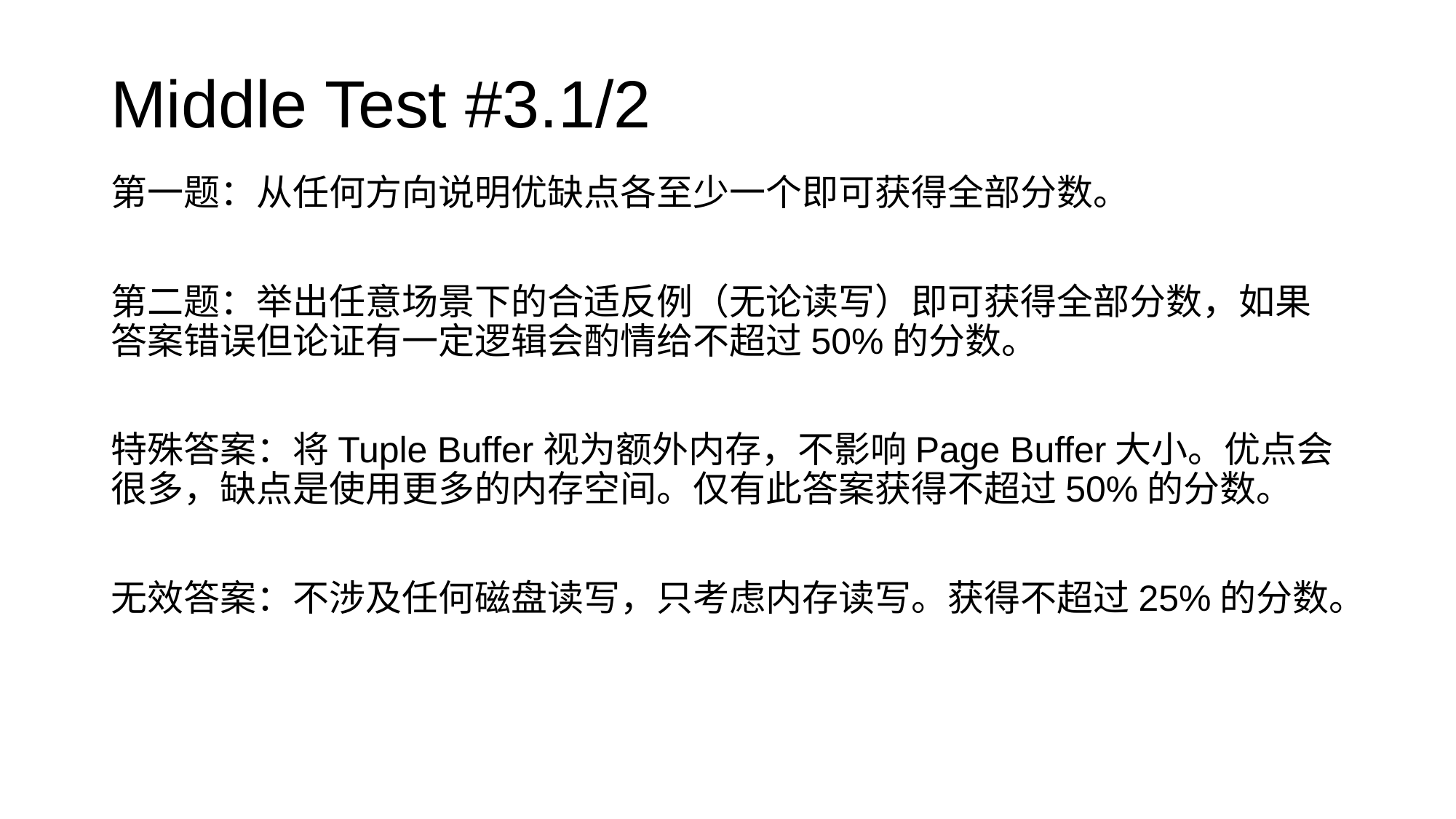

# Middle Test #3.1/2
第一题：从任何方向说明优缺点各至少一个即可获得全部分数。

第二题：举出任意场景下的合适反例（无论读写）即可获得全部分数，如果答案错误但论证有一定逻辑会酌情给不超过50%的分数。

特殊答案：将Tuple Buffer视为额外内存，不影响Page Buffer大小。优点会很多，缺点是使用更多的内存空间。仅有此答案获得不超过50%的分数。

无效答案：不涉及任何磁盘读写，只考虑内存读写。获得不超过25%的分数。